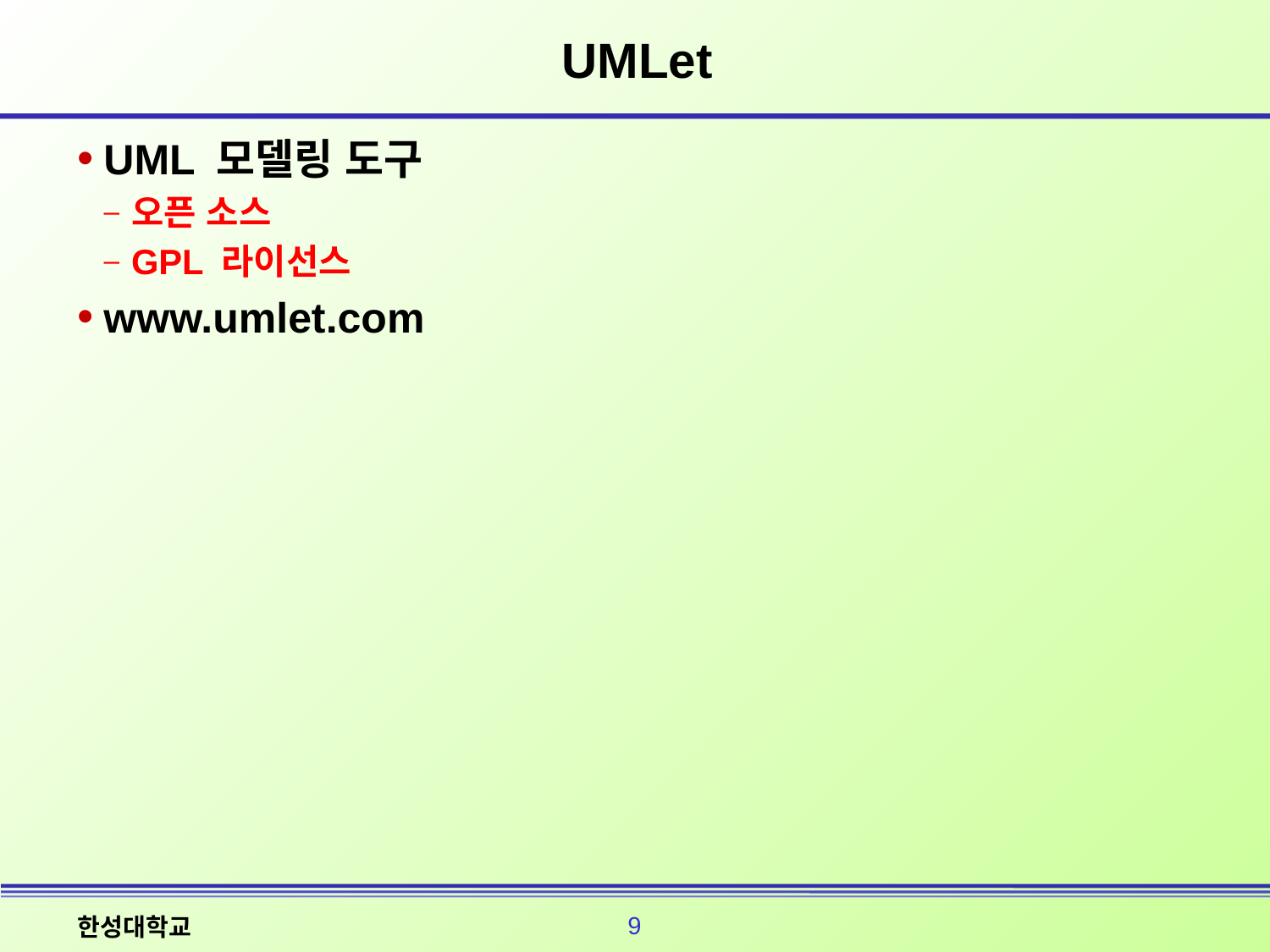

# UMLet
UML 모델링 도구
오픈 소스
GPL 라이선스
www.umlet.com